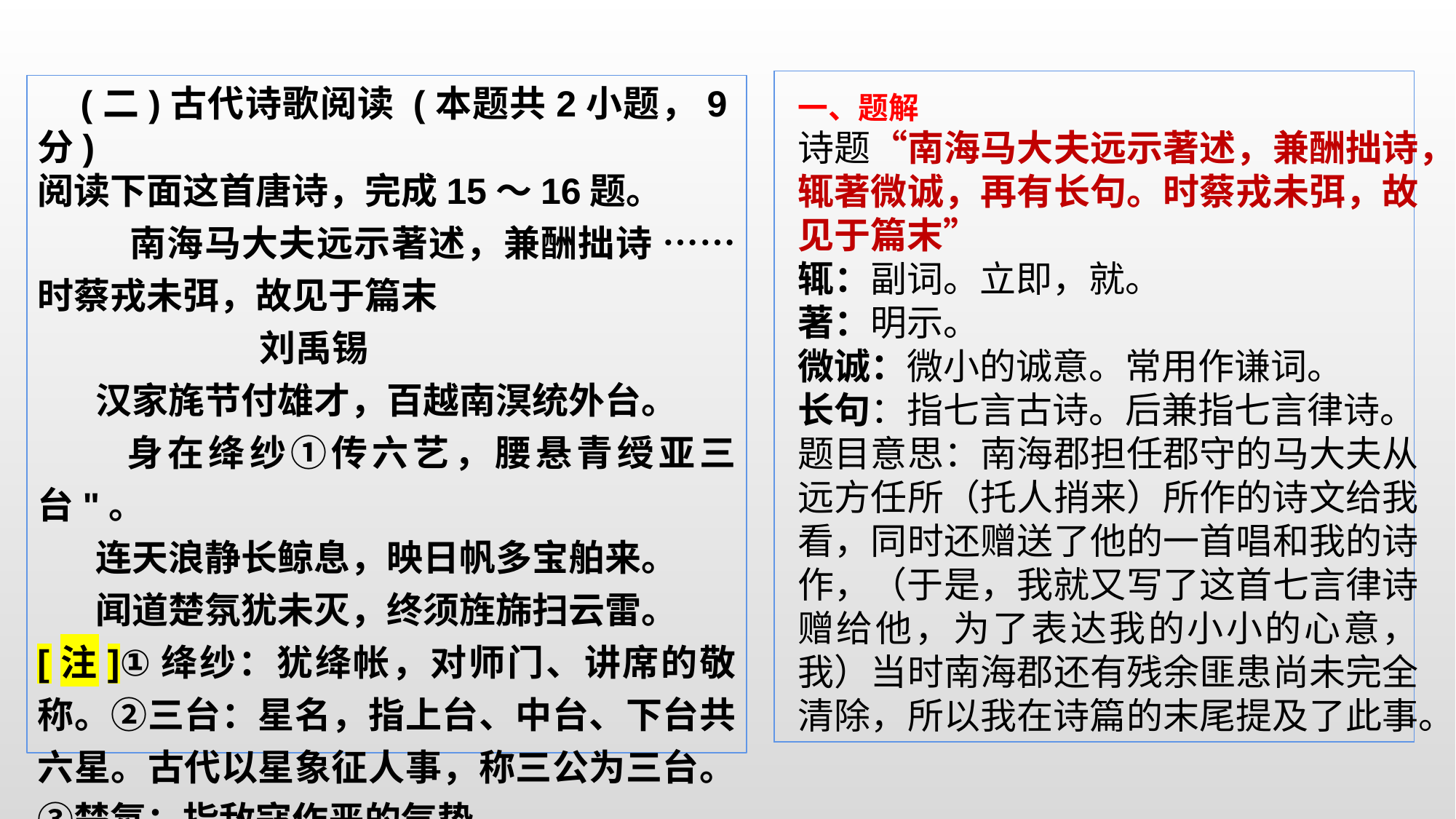

(二)古代诗歌阅读 (本题共2小题，9分)
阅读下面这首唐诗，完成15～16题。
         南海马大夫远示著述，兼酬拙诗 …… 时蔡戎未弭，故见于篇末
                          刘禹锡
      汉家旄节付雄才，百越南溟统外台。
      身在绛纱①传六艺，腰悬青绶亚三台"。
      连天浪静长鲸息，映日帆多宝舶来。
      闻道楚氛犹未灭，终须旌旆扫云雷。
[注]①绛纱：犹绛帐，对师门、讲席的敬称。②三台：星名，指上台、中台、下台共六星。古代以星象征人事，称三公为三台。③楚氛：指敌寇作恶的气势。
一、题解
诗题“南海马大夫远示著述，兼酬拙诗，辄著微诚，再有长句。时蔡戎未弭，故见于篇末”
辄：副词。立即，就。
著：明示。
微诚：微小的诚意。常用作谦词。
长句：指七言古诗。后兼指七言律诗。
题目意思：南海郡担任郡守的马大夫从远方任所（托人捎来）所作的诗文给我看，同时还赠送了他的一首唱和我的诗作，（于是，我就又写了这首七言律诗赠给他，为了表达我的小小的心意，我）当时南海郡还有残余匪患尚未完全清除，所以我在诗篇的末尾提及了此事。